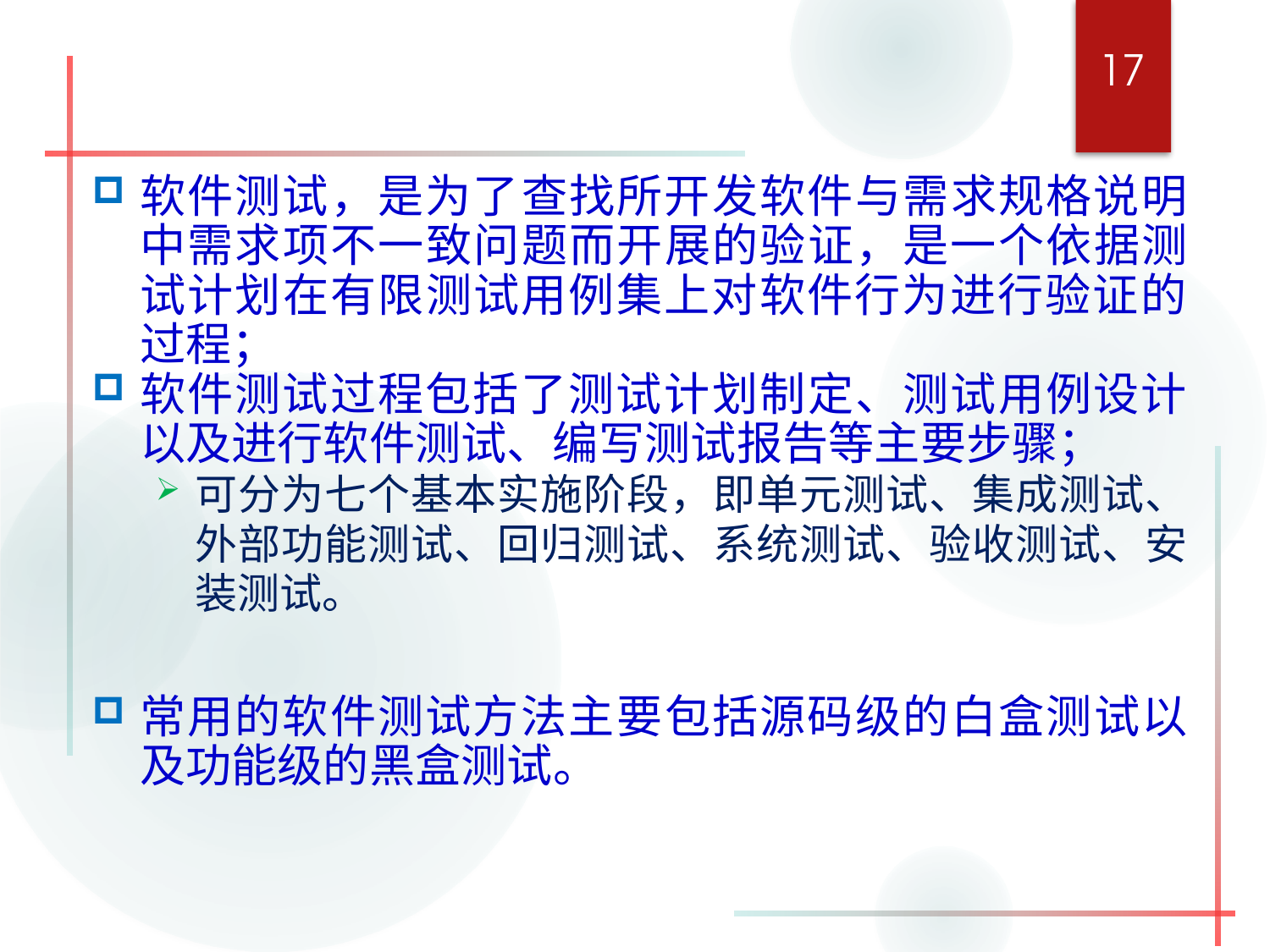

17
#
软件测试，是为了查找所开发软件与需求规格说明中需求项不一致问题而开展的验证，是一个依据测试计划在有限测试用例集上对软件行为进行验证的过程；
软件测试过程包括了测试计划制定、测试用例设计以及进行软件测试、编写测试报告等主要步骤；
可分为七个基本实施阶段，即单元测试、集成测试、外部功能测试、回归测试、系统测试、验收测试、安装测试。

常用的软件测试方法主要包括源码级的白盒测试以及功能级的黑盒测试。